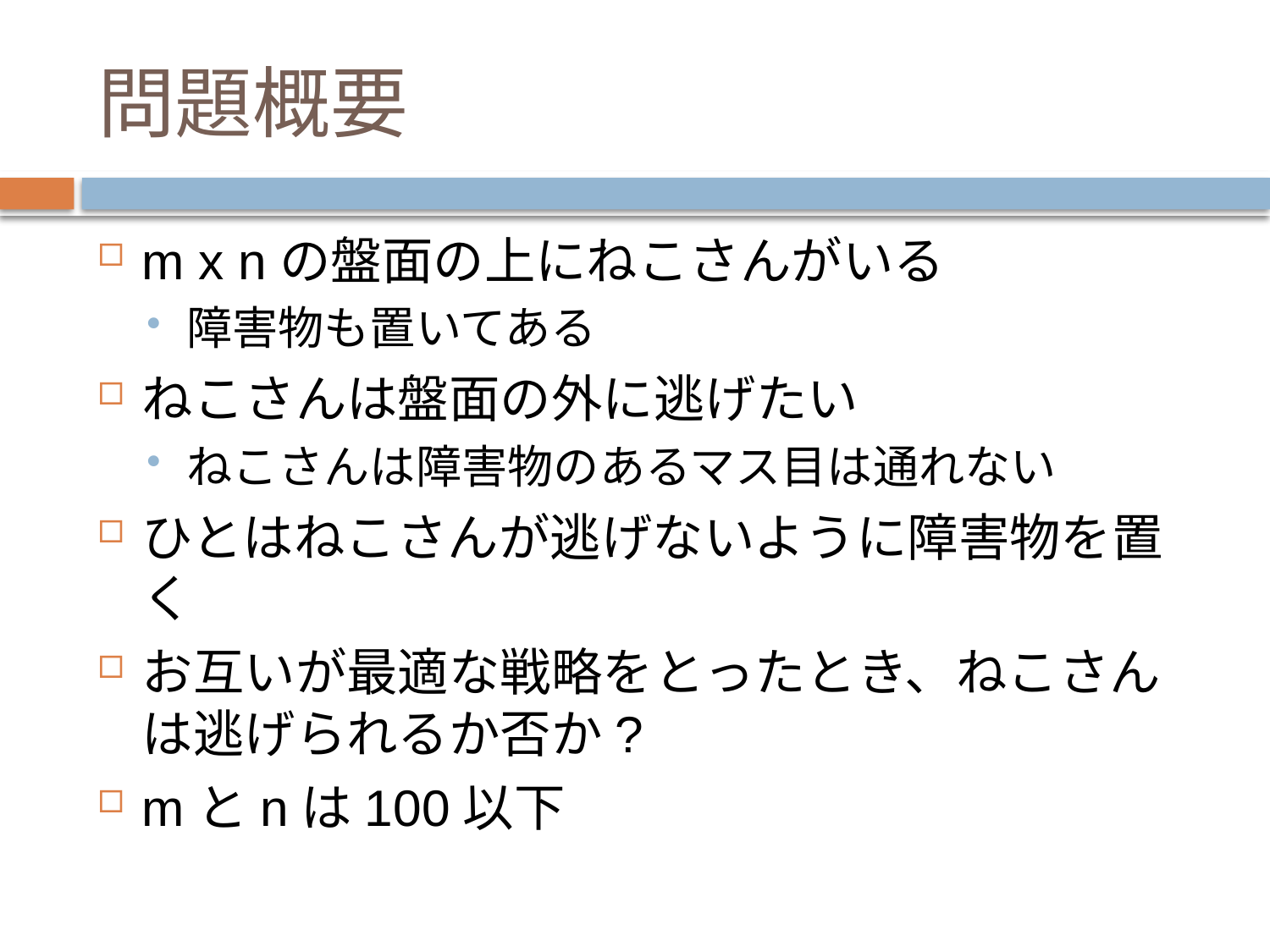

# 問題概要
m x nの盤面の上にねこさんがいる
障害物も置いてある
ねこさんは盤面の外に逃げたい
ねこさんは障害物のあるマス目は通れない
ひとはねこさんが逃げないように障害物を置く
お互いが最適な戦略をとったとき、ねこさんは逃げられるか否か?
mとnは100以下